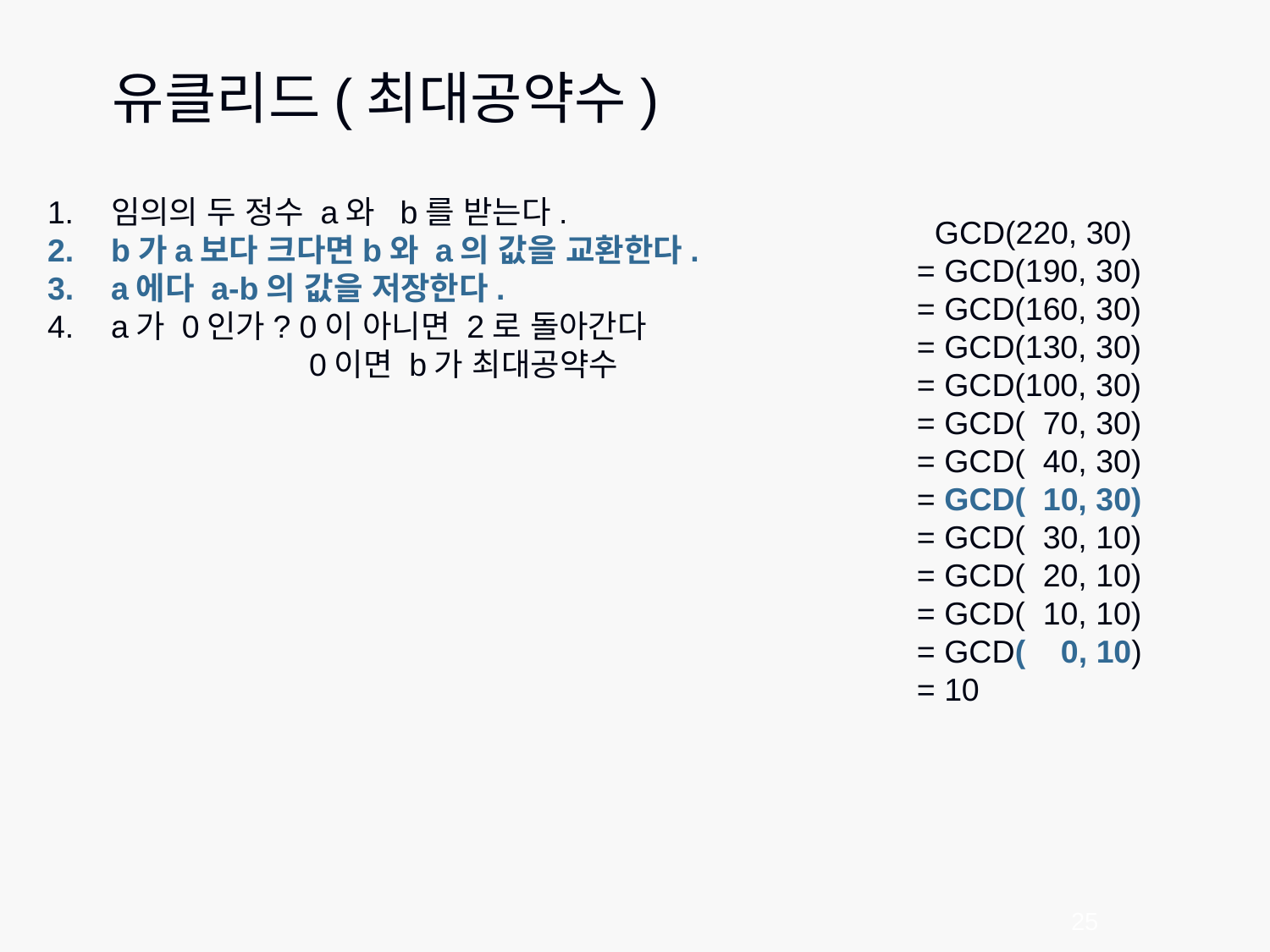

유클리드(최대공약수)
임의의 두 정수 a와  b를 받는다.
b가a보다 크다면b와 a의 값을 교환한다.
a에다 a-b의 값을 저장한다.
a가 0인가? 0이 아니면 2로 돌아간다
        0이면 b가 최대공약수

  GCD(220, 30)
= GCD(190, 30)
= GCD(160, 30)
= GCD(130, 30)
= GCD(100, 30)
= GCD(  70, 30)
= GCD(  40, 30)
= GCD(  10, 30)
= GCD(  30, 10)
= GCD(  20, 10)
= GCD(  10, 10)
= GCD(    0, 10)
= 10

25